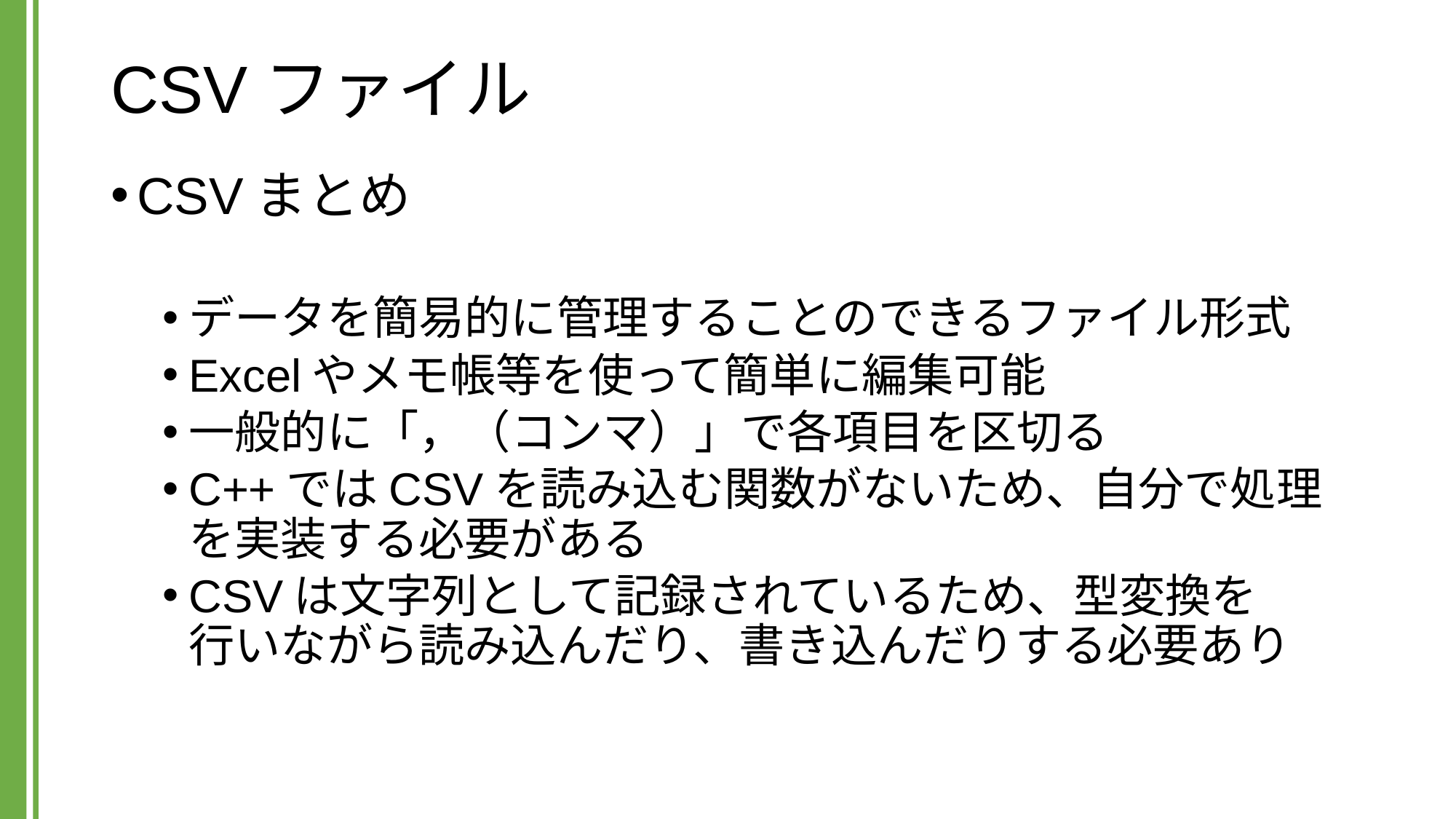

# CSVファイル
CSVまとめ
データを簡易的に管理することのできるファイル形式
Excelやメモ帳等を使って簡単に編集可能
一般的に「，（コンマ）」で各項目を区切る
C++ではCSVを読み込む関数がないため、自分で処理を実装する必要がある
CSVは文字列として記録されているため、型変換を
行いながら読み込んだり、書き込んだりする必要あり